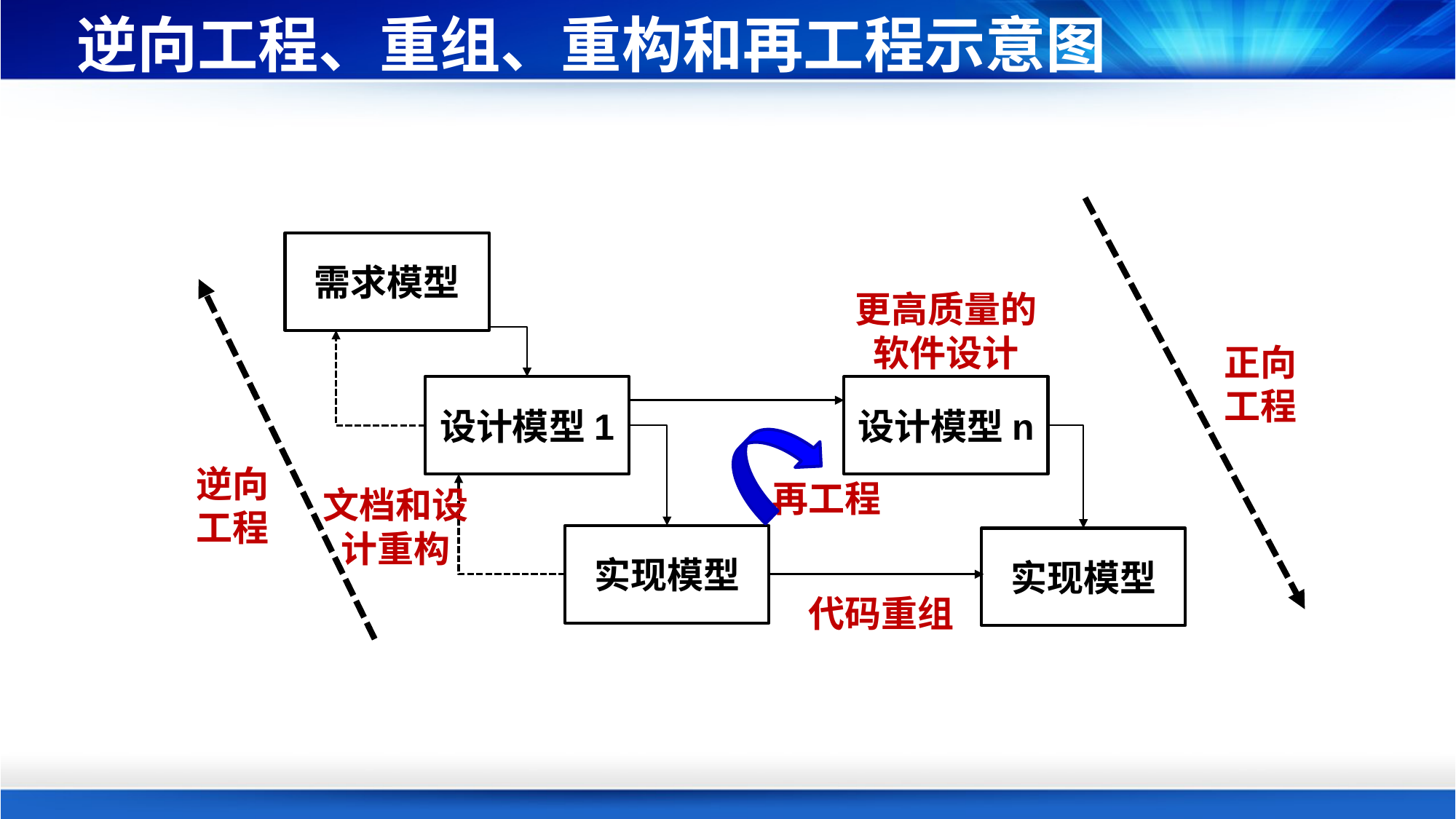

# 逆向工程、重组、重构和再工程示意图

需求模型
更高质量的
软件设计
正向
工程
设计模型1
设计模型n

逆向
工程
再工程
文档和设计重构
实现模型
实现模型
代码重组